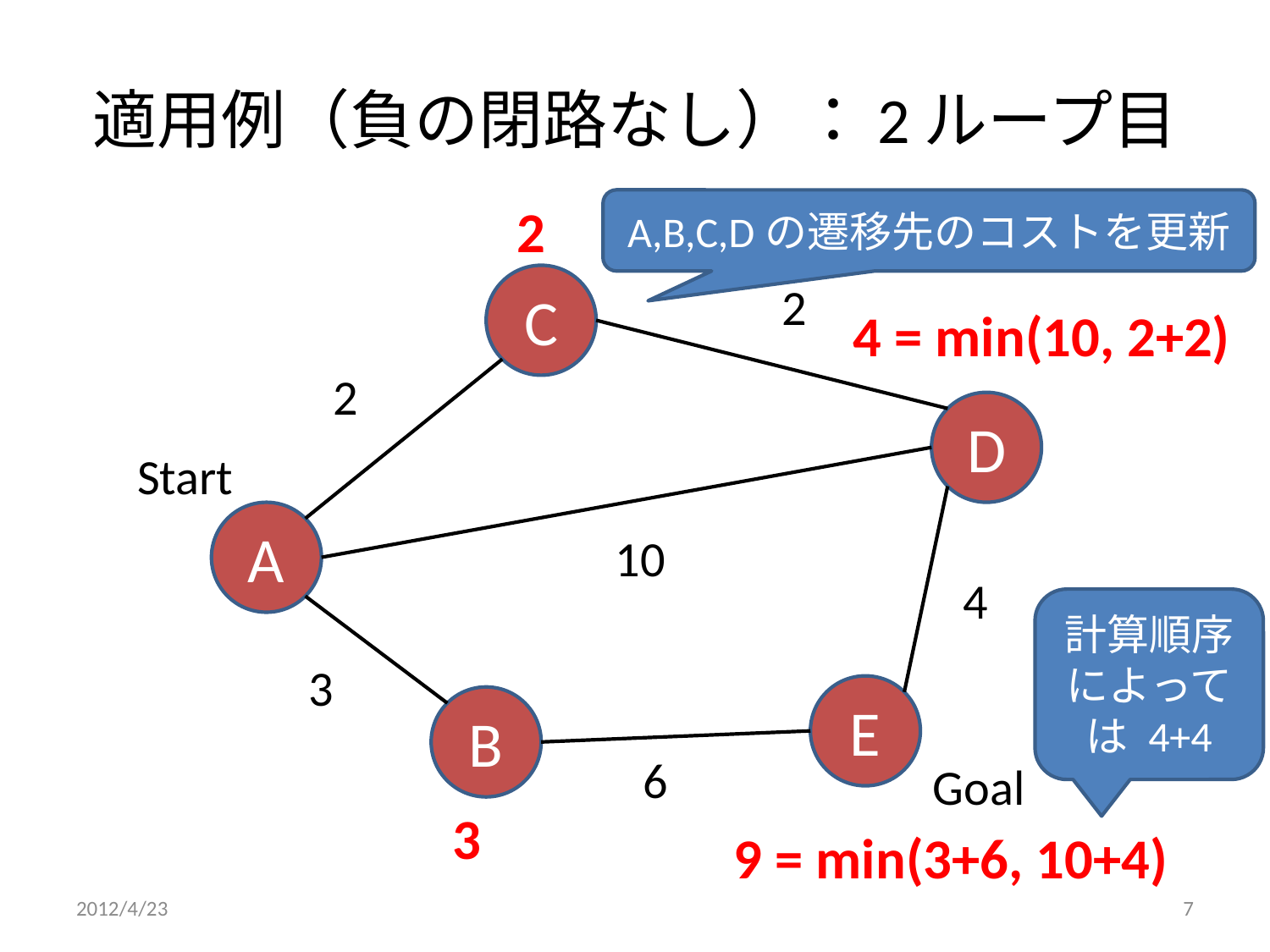

# 適用例（負の閉路なし）：2ループ目
2
A,B,C,Dの遷移先のコストを更新
C
2
4 = min(10, 2+2)
2
D
Start
A
10
4
計算順序によっては 4+4
3
E
B
6
Goal
3
9 = min(3+6, 10+4)
2012/4/23
7